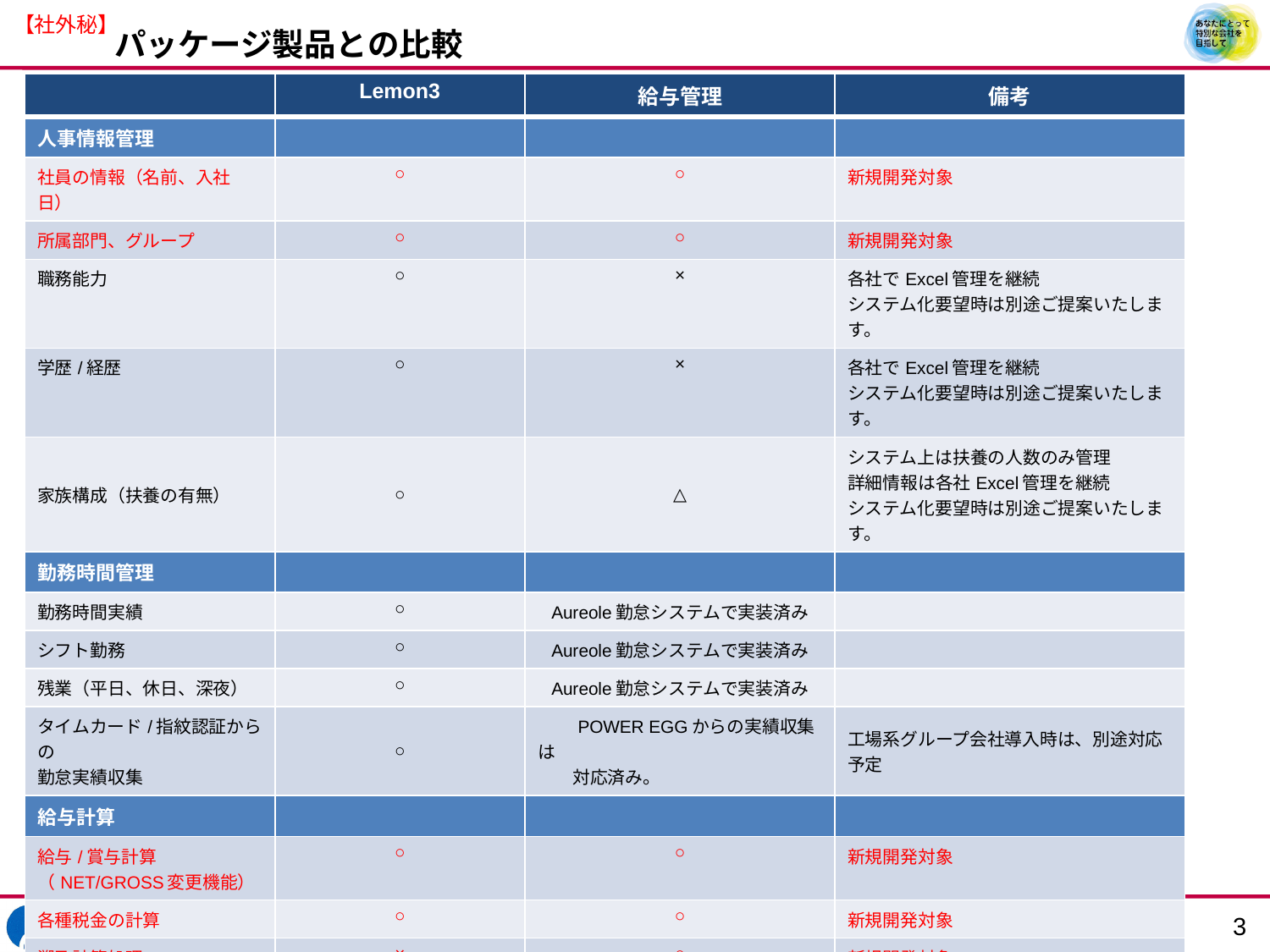

パッケージ製品との比較
|  | Lemon3 | 給与管理 | 備考 |
| --- | --- | --- | --- |
| 人事情報管理 |  |  |  |
| 社員の情報（名前、入社日） | ○ | ○ | 新規開発対象 |
| 所属部門、グループ | ○ | ○ | 新規開発対象 |
| 職務能力 | ○ | × | 各社でExcel管理を継続 システム化要望時は別途ご提案いたします。 |
| 学歴/経歴 | ○ | × | 各社でExcel管理を継続 システム化要望時は別途ご提案いたします。 |
| 家族構成（扶養の有無） | ○ | △ | システム上は扶養の人数のみ管理 詳細情報は各社Excel管理を継続 システム化要望時は別途ご提案いたします。 |
| 勤務時間管理 |  |  |  |
| 勤務時間実績 | ○ | Aureole勤怠システムで実装済み |  |
| シフト勤務 | ○ | Aureole勤怠システムで実装済み |  |
| 残業（平日、休日、深夜） | ○ | Aureole勤怠システムで実装済み |  |
| タイムカード/指紋認証からの 勤怠実績収集 | ○ | POWER EGGからの実績収集は 　　対応済み。 | 工場系グループ会社導入時は、別途対応予定 |
| 給与計算 |  |  |  |
| 給与/賞与計算 （NET/GROSS変更機能） | ○ | ○ | 新規開発対象 |
| 各種税金の計算 | ○ | ○ | 新規開発対象 |
| 遡及計算処理 | × | ○ | 新規開発対象 |
| 休暇管理 |  |  |  |
| 各種休暇の管理 | ○ | Aureole勤怠システムで実装済み |  |
| 保険関係 |  |  |  |
| 社会保険、健康保険の計算 | ○ | ○ | 新規開発対象 保険局への申請は、個別の指定ソフト |
3